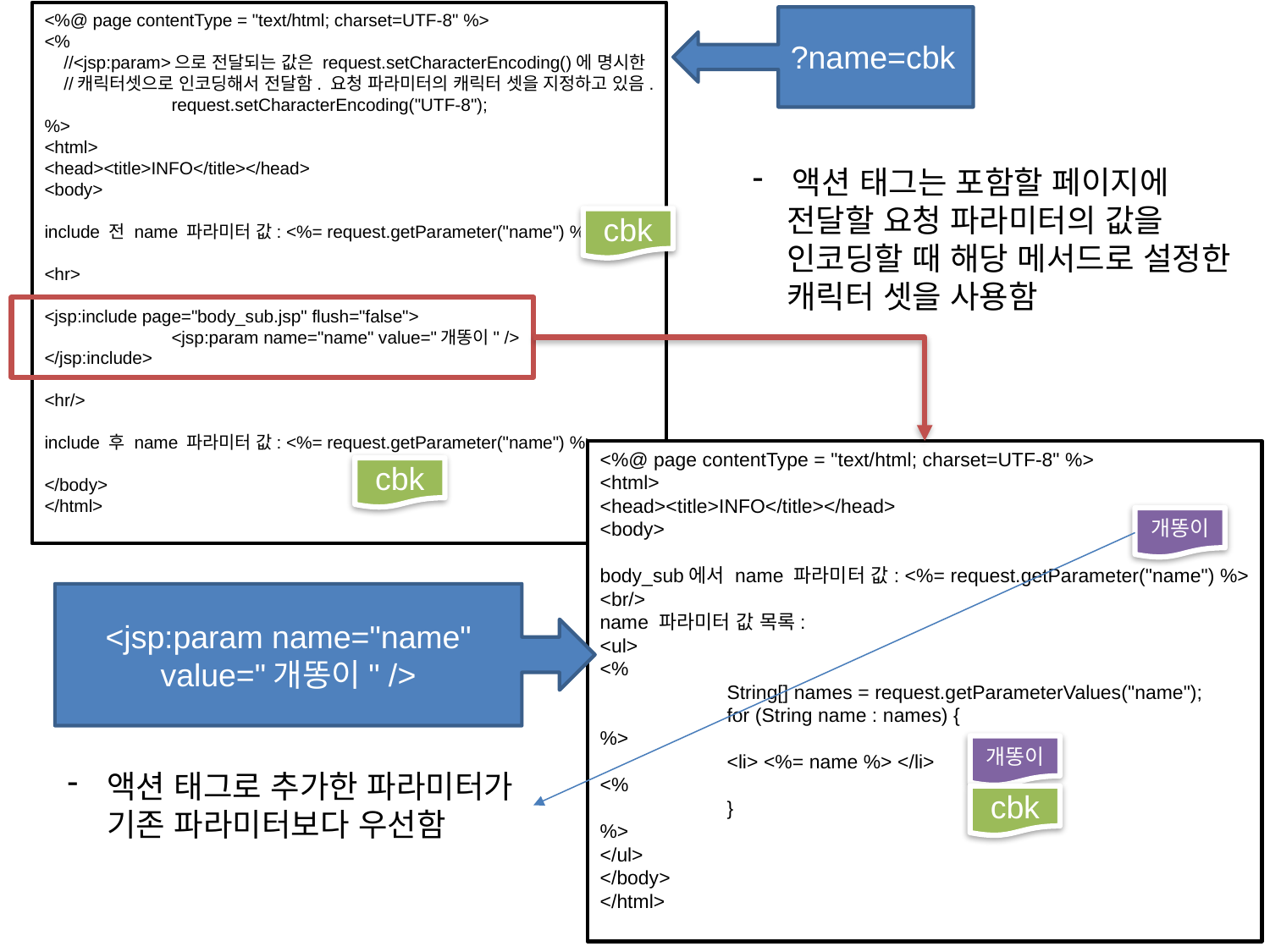

<%@ page contentType = "text/html; charset=UTF-8" %>
<%
    //<jsp:param>으로 전달되는 값은 request.setCharacterEncoding()에 명시한
    //캐릭터셋으로 인코딩해서 전달함. 요청 파라미터의 캐릭터 셋을 지정하고 있음.
	request.setCharacterEncoding("UTF-8");
%>
<html>
<head><title>INFO</title></head>
<body>

include 전 name 파라미터 값: <%= request.getParameter("name") %>

<hr>

<jsp:include page="body_sub.jsp" flush="false">
	<jsp:param name="name" value="개똥이" />
</jsp:include>

<hr/>

include 후 name 파라미터 값: <%= request.getParameter("name") %>

</body>
</html>

?name=cbk
액션 태그는 포함할 페이지에
   전달할 요청 파라미터의 값을
   인코딩할 때 해당 메서드로 설정한
   캐릭터 셋을 사용함
cbk

<%@ page contentType = "text/html; charset=UTF-8" %>
<html>
<head><title>INFO</title></head>
<body>

body_sub에서 name 파라미터 값: <%= request.getParameter("name") %>
<br/>
name 파라미터 값 목록:
<ul>
<%
	String[] names = request.getParameterValues("name");
	for (String name : names) {
%>
	<li> <%= name %> </li>
<%
	}
%>
</ul>
</body>
</html>

cbk
개똥이
<jsp:param name="name" value="개똥이" />
개똥이
액션 태그로 추가한 파라미터가 기존 파라미터보다 우선함
cbk